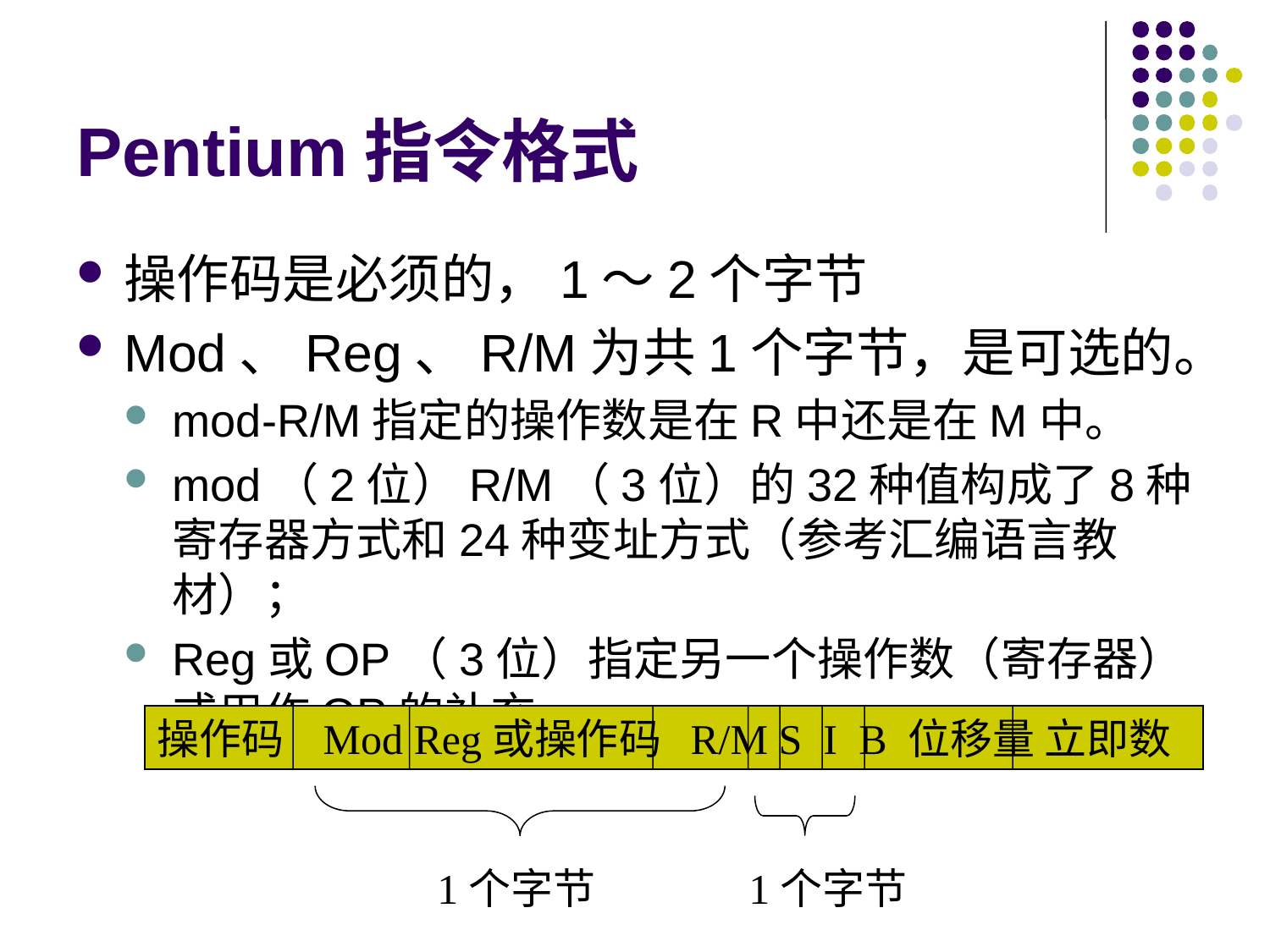

# Pentium指令格式
操作码是必须的，1～2个字节
Mod、Reg、R/M为共1个字节，是可选的。
mod-R/M指定的操作数是在R中还是在M中。
mod（2位）R/M（3位）的32种值构成了8种寄存器方式和24种变址方式（参考汇编语言教材）；
Reg或OP（3位）指定另一个操作数（寄存器）或用作OP的补充。

操作码   Mod Reg或操作码  R/M S  I  B 位移量 立即数

1个字节               1个字节
31